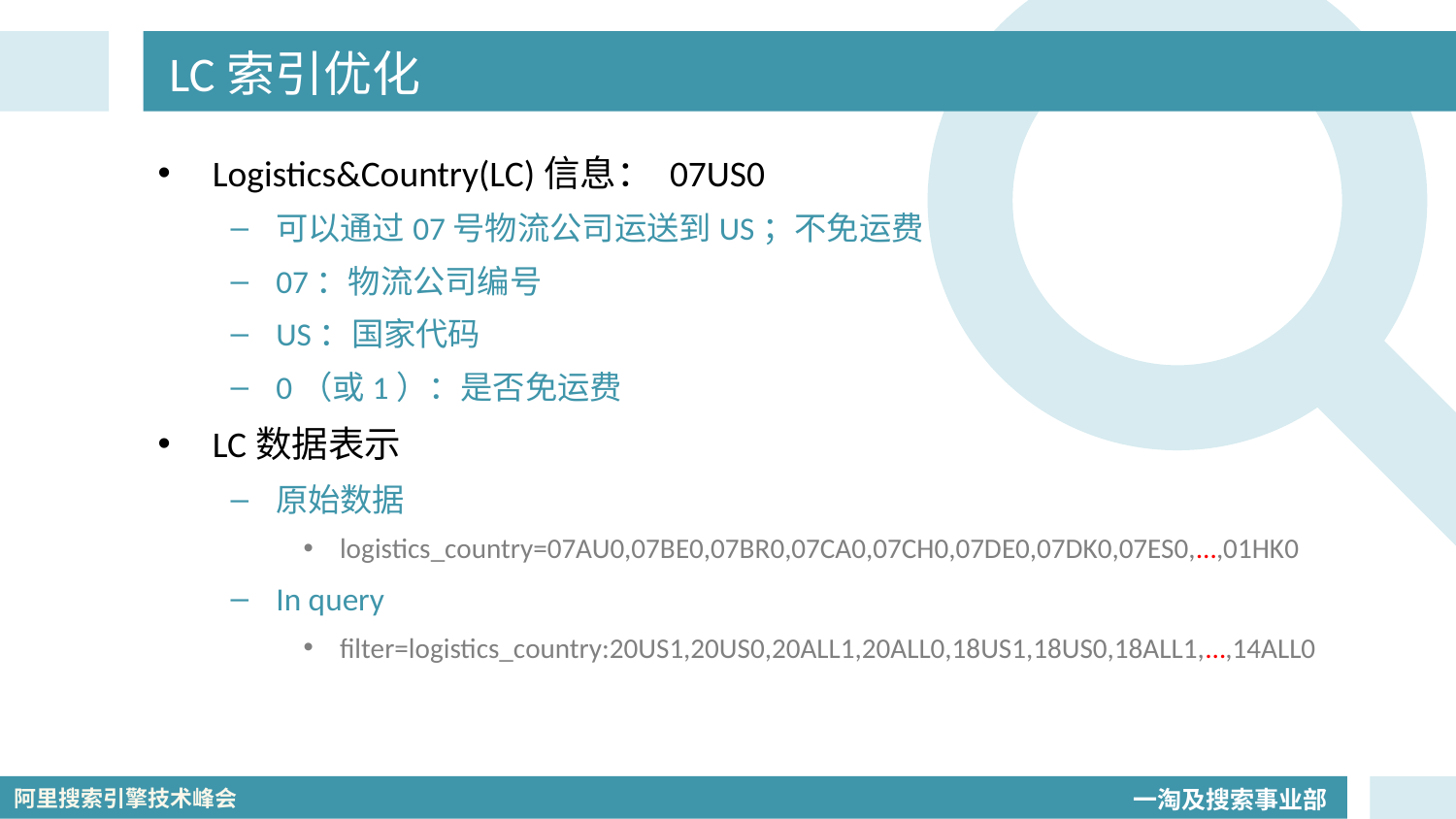

# LC索引优化
Logistics&Country(LC)信息： 07US0
可以通过07号物流公司运送到US；不免运费
07：物流公司编号
US：国家代码
0（或1）：是否免运费
LC数据表示
原始数据
logistics_country=07AU0,07BE0,07BR0,07CA0,07CH0,07DE0,07DK0,07ES0,…,01HK0
In query
filter=logistics_country:20US1,20US0,20ALL1,20ALL0,18US1,18US0,18ALL1,…,14ALL0